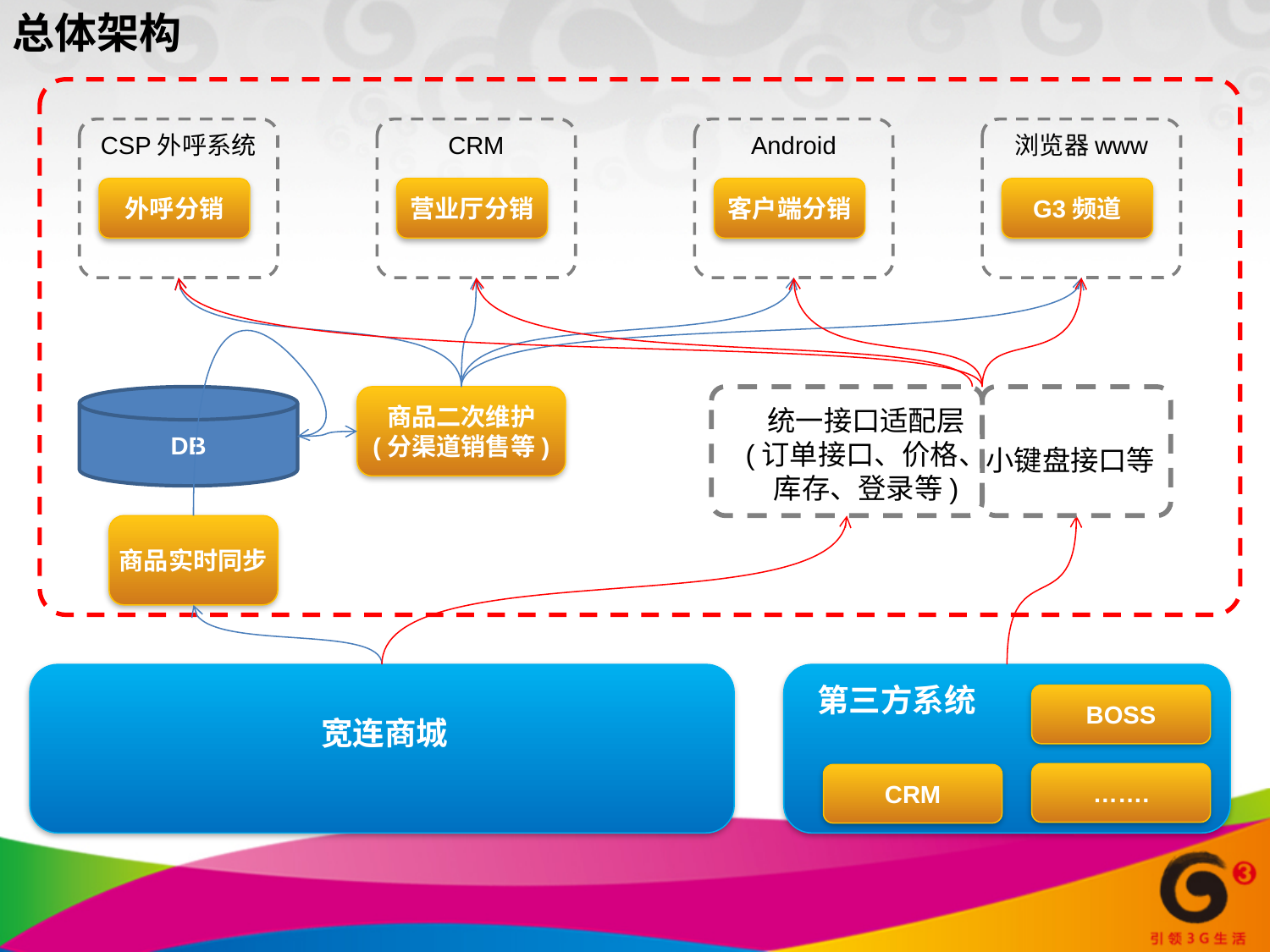

# 总体架构

CSP外呼系统
CRM
Android
浏览器www
外呼分销
营业厅分销
客户端分销
G3频道
DB
商品二次维护
(分渠道销售等)

统一接口适配层
(订单接口、价格、
库存、登录等)
小键盘接口等
商品实时同步

第三方系统
BOSS
宽连商城
…….
CRM